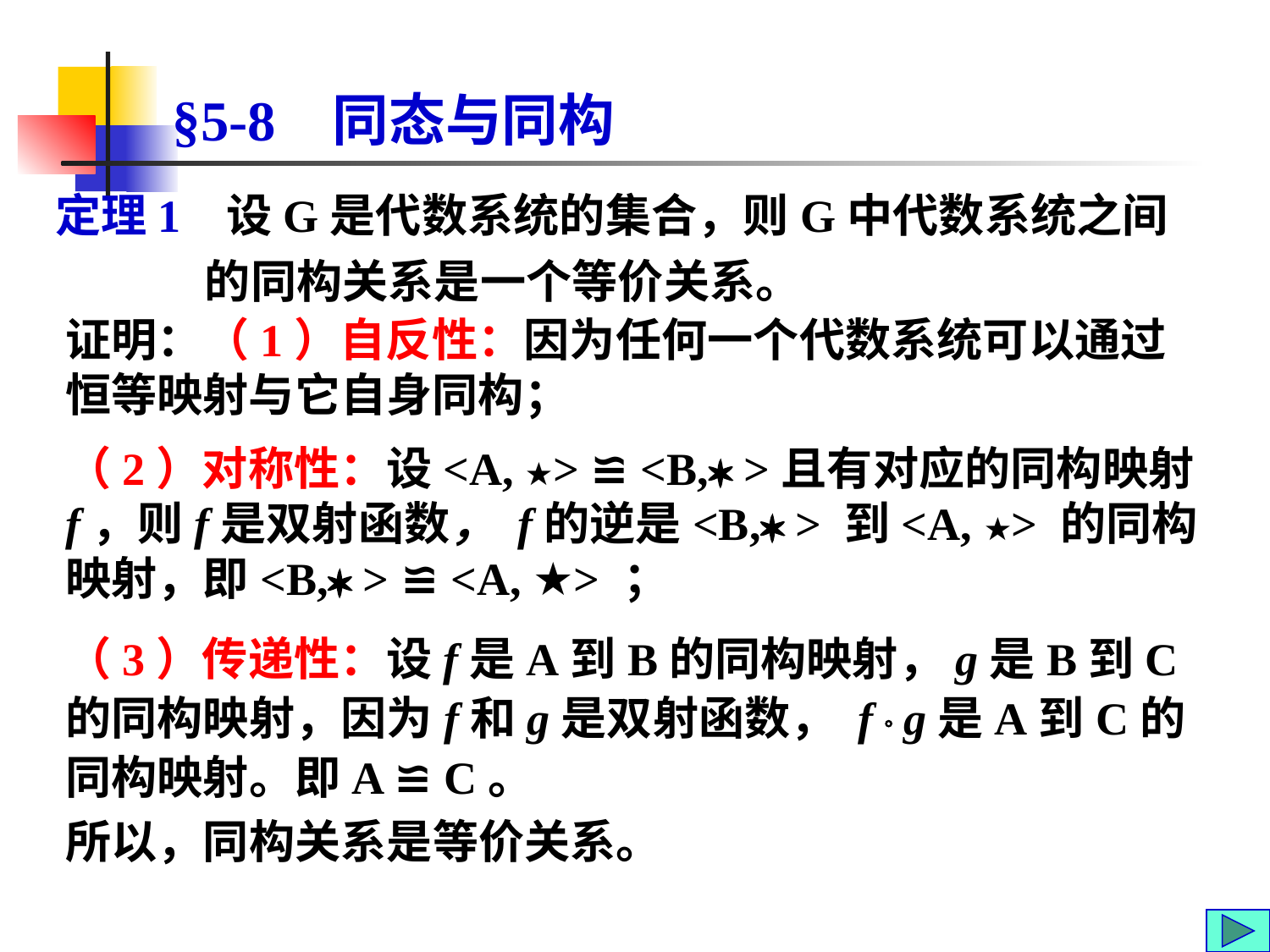

# §5-8   同态与同构
定理1   设G是代数系统的集合，则G中代数系统之间的同构关系是一个等价关系。
证明：（1）自反性：因为任何一个代数系统可以通过恒等映射与它自身同构；
（2）对称性：设<A, ★> ≌ <B,∗ >且有对应的同构映射f，则f是双射函数， f的逆是<B,∗ > 到<A, ★> 的同构映射，即<B,∗ > ≌ <A, ★> ；
（3）传递性：设f是A到B的同构映射，g是B到C的同构映射，因为f和g是双射函数， f ° g是A到C的同构映射。即A ≌ C。
所以，同构关系是等价关系。
15